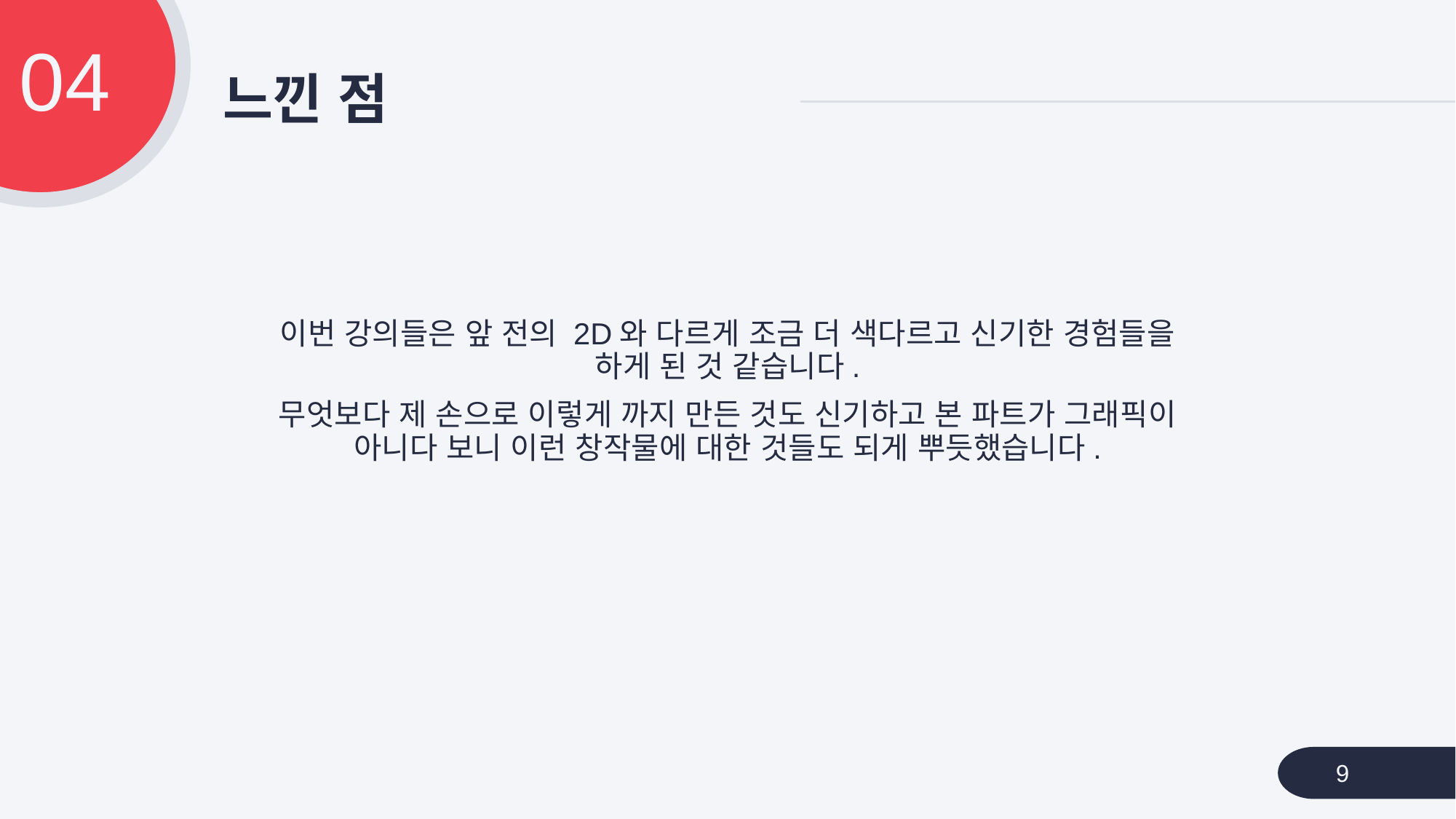

04
# 느낀 점
이번 강의들은 앞 전의 2D와 다르게 조금 더 색다르고 신기한 경험들을 하게 된 것 같습니다.
무엇보다 제 손으로 이렇게 까지 만든 것도 신기하고 본 파트가 그래픽이 아니다 보니 이런 창작물에 대한 것들도 되게 뿌듯했습니다.
9